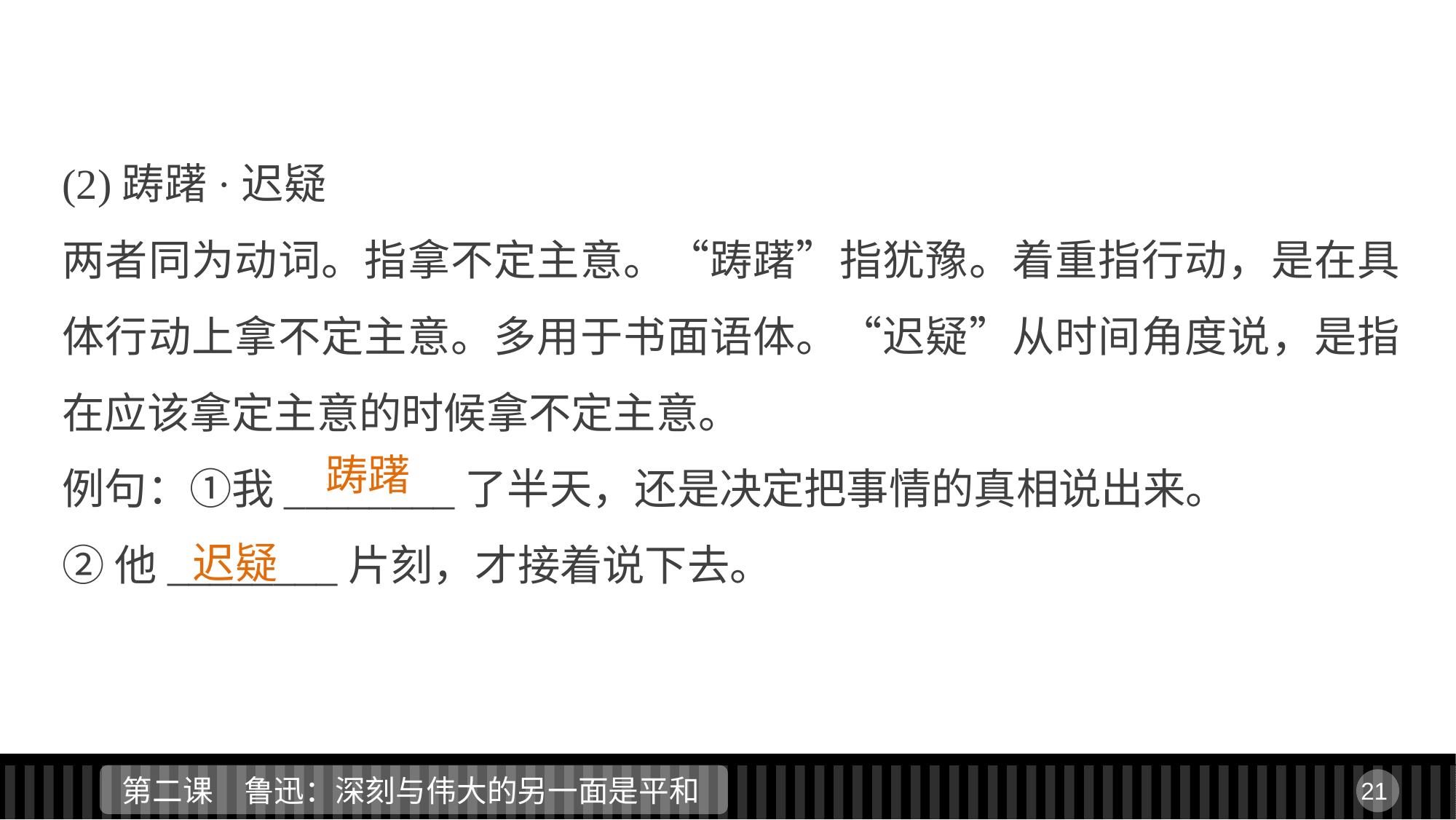

(2)踌躇·迟疑
两者同为动词。指拿不定主意。“踌躇”指犹豫。着重指行动，是在具体行动上拿不定主意。多用于书面语体。“迟疑”从时间角度说，是指在应该拿定主意的时候拿不定主意。
例句：①我________了半天，还是决定把事情的真相说出来。
②他________片刻，才接着说下去。
踌躇
迟疑